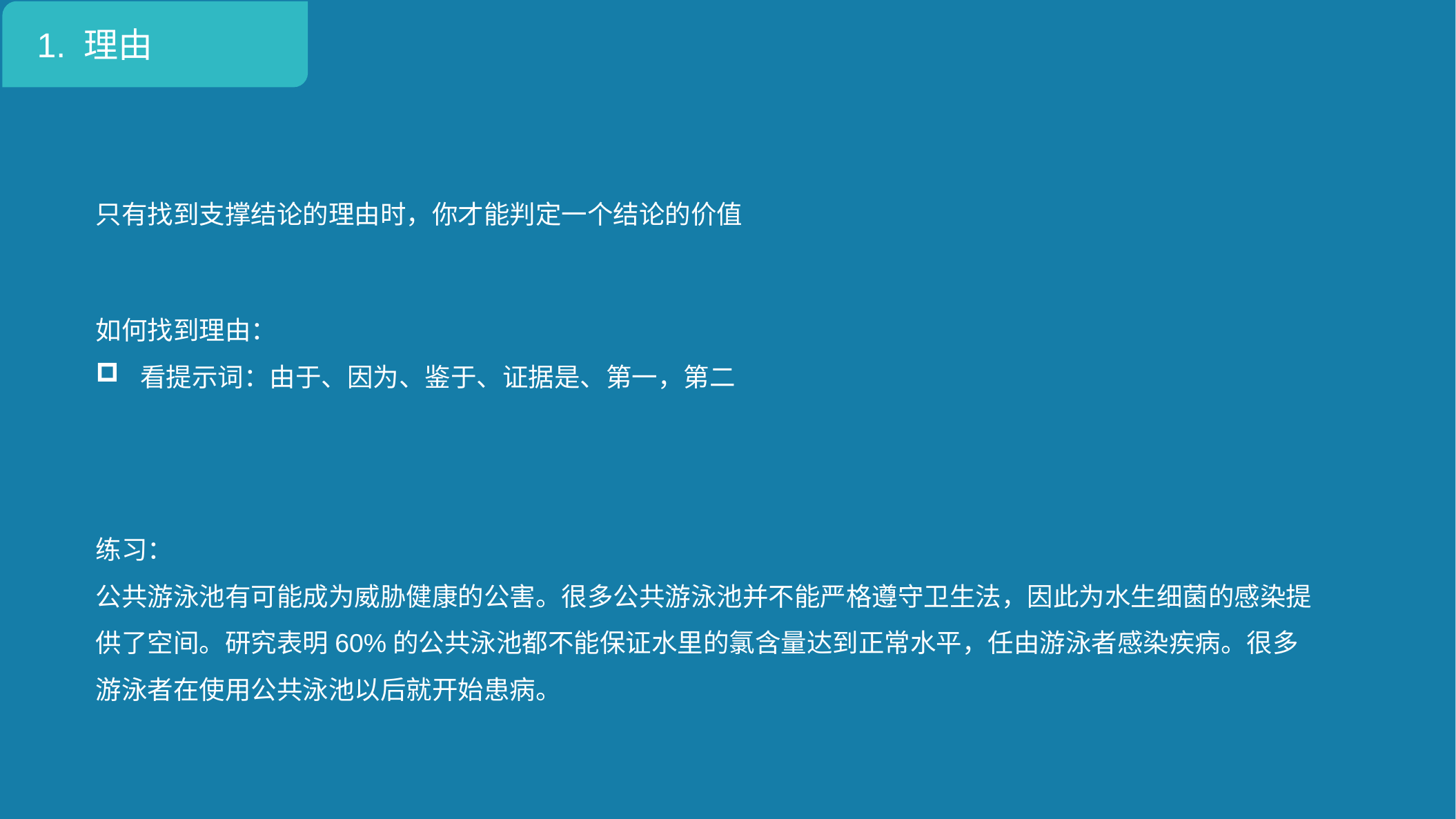

1. 理由
只有找到支撑结论的理由时，你才能判定一个结论的价值
如何找到理由：
 看提示词：由于、因为、鉴于、证据是、第一，第二
练习：
公共游泳池有可能成为威胁健康的公害。很多公共游泳池并不能严格遵守卫生法，因此为水生细菌的感染提供了空间。研究表明60%的公共泳池都不能保证水里的氯含量达到正常水平，任由游泳者感染疾病。很多游泳者在使用公共泳池以后就开始患病。